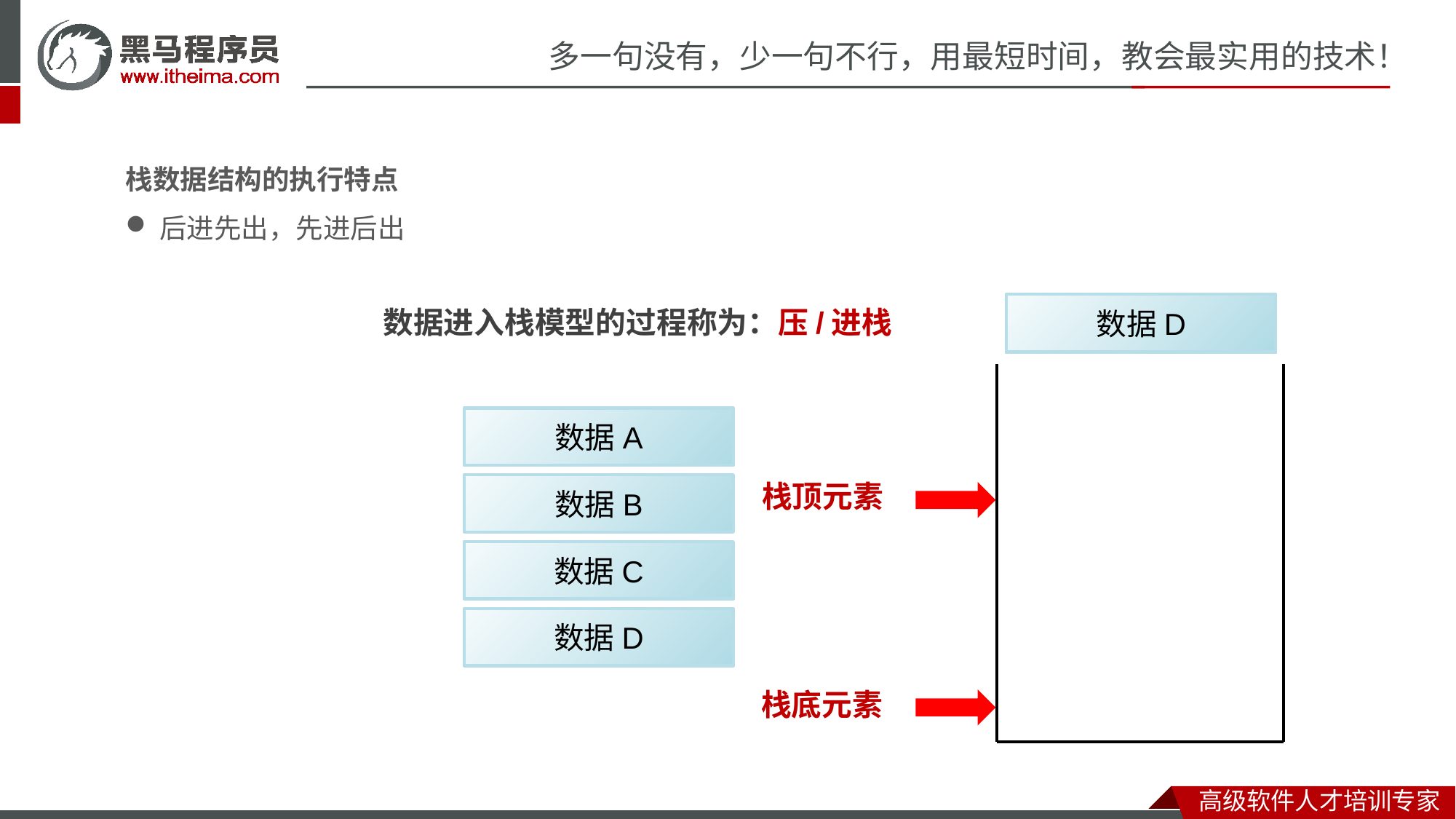

栈数据结构的执行特点
后进先出，先进后出
数据进入栈模型的过程称为：压/进栈
数据D
数据A
数据B
数据C
数据A
栈顶元素

数据B
数据C
数据D
栈底元素